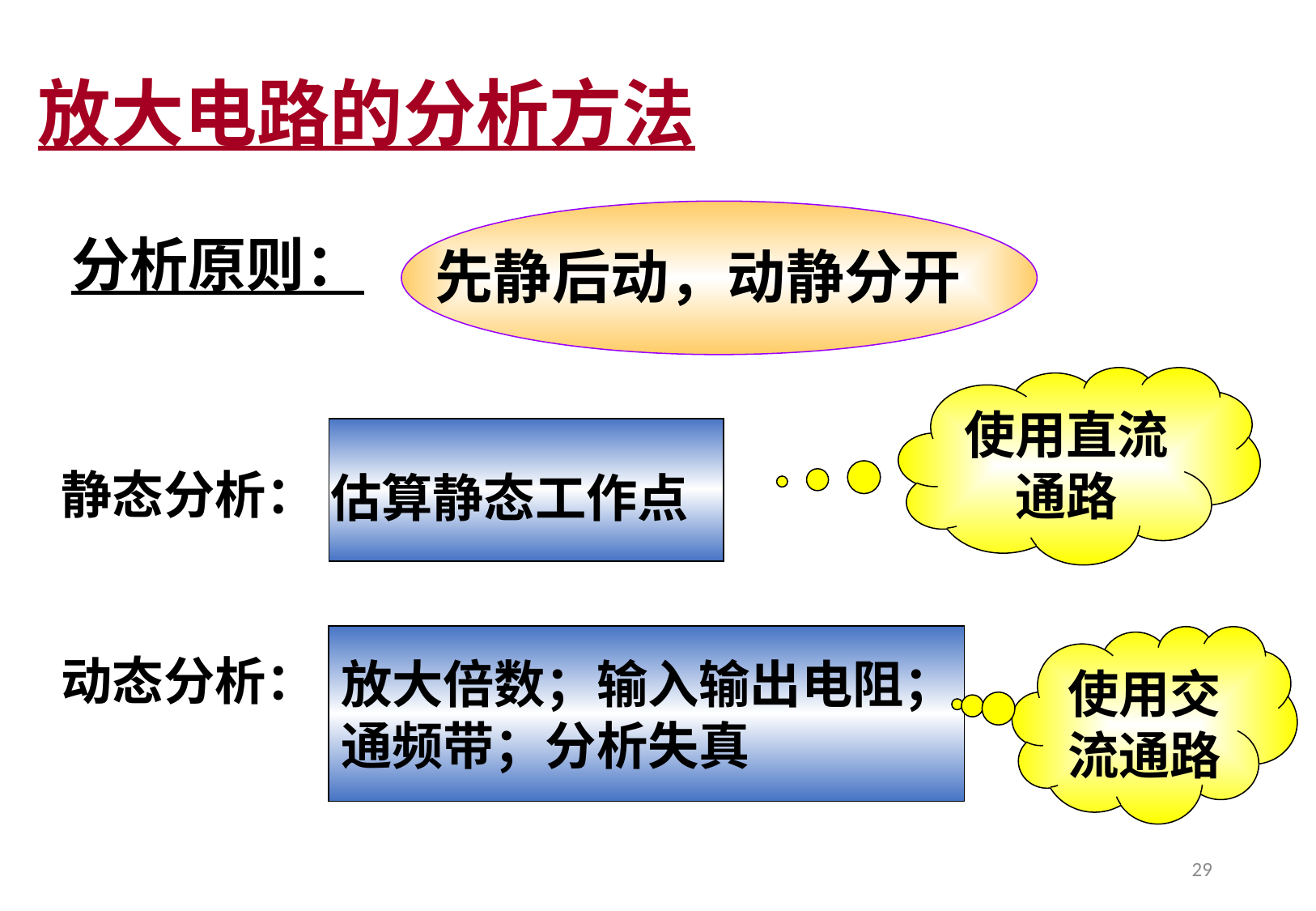

# 放大电路的分析方法

先静后动，动静分开
分析原则：
使用直流通路

静态分析：
估算静态工作点

使用交流通路
动态分析：
放大倍数；输入输出电阻；通频带；分析失真
29